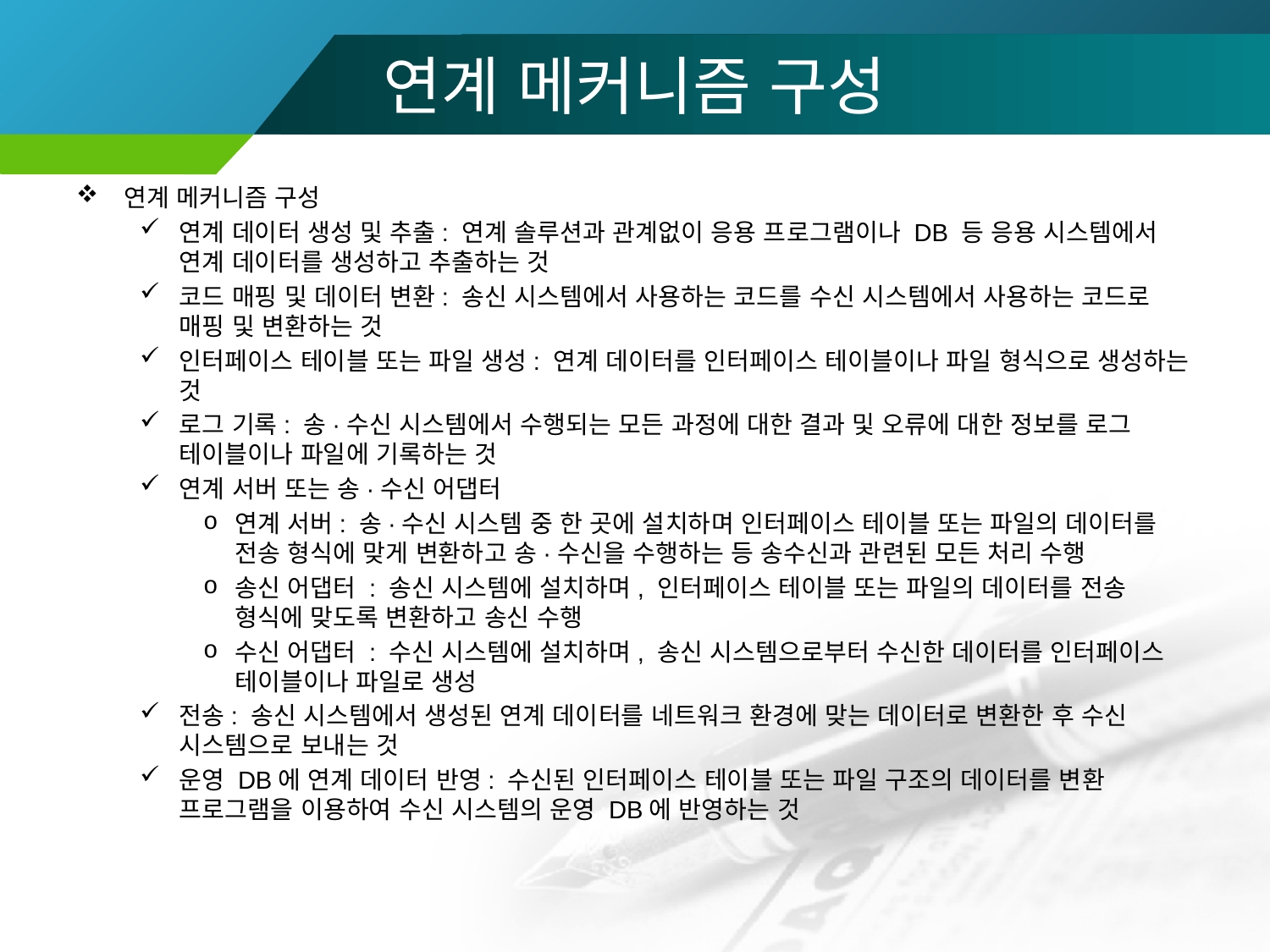

# 연계 메커니즘 구성
연계 메커니즘 구성
연계 데이터 생성 및 추출: 연계 솔루션과 관계없이 응용 프로그램이나 DB 등 응용 시스템에서 연계 데이터를 생성하고 추출하는 것
코드 매핑 및 데이터 변환: 송신 시스템에서 사용하는 코드를 수신 시스템에서 사용하는 코드로 매핑 및 변환하는 것
인터페이스 테이블 또는 파일 생성: 연계 데이터를 인터페이스 테이블이나 파일 형식으로 생성하는 것
로그 기록: 송·수신 시스템에서 수행되는 모든 과정에 대한 결과 및 오류에 대한 정보를 로그 테이블이나 파일에 기록하는 것
연계 서버 또는 송·수신 어댑터
연계 서버: 송·수신 시스템 중 한 곳에 설치하며 인터페이스 테이블 또는 파일의 데이터를 전송 형식에 맞게 변환하고 송·수신을 수행하는 등 송수신과 관련된 모든 처리 수행
송신 어댑터 : 송신 시스템에 설치하며, 인터페이스 테이블 또는 파일의 데이터를 전송 형식에 맞도록 변환하고 송신 수행
수신 어댑터 : 수신 시스템에 설치하며, 송신 시스템으로부터 수신한 데이터를 인터페이스 테이블이나 파일로 생성
전송: 송신 시스템에서 생성된 연계 데이터를 네트워크 환경에 맞는 데이터로 변환한 후 수신 시스템으로 보내는 것
운영 DB에 연계 데이터 반영: 수신된 인터페이스 테이블 또는 파일 구조의 데이터를 변환 프로그램을 이용하여 수신 시스템의 운영 DB에 반영하는 것